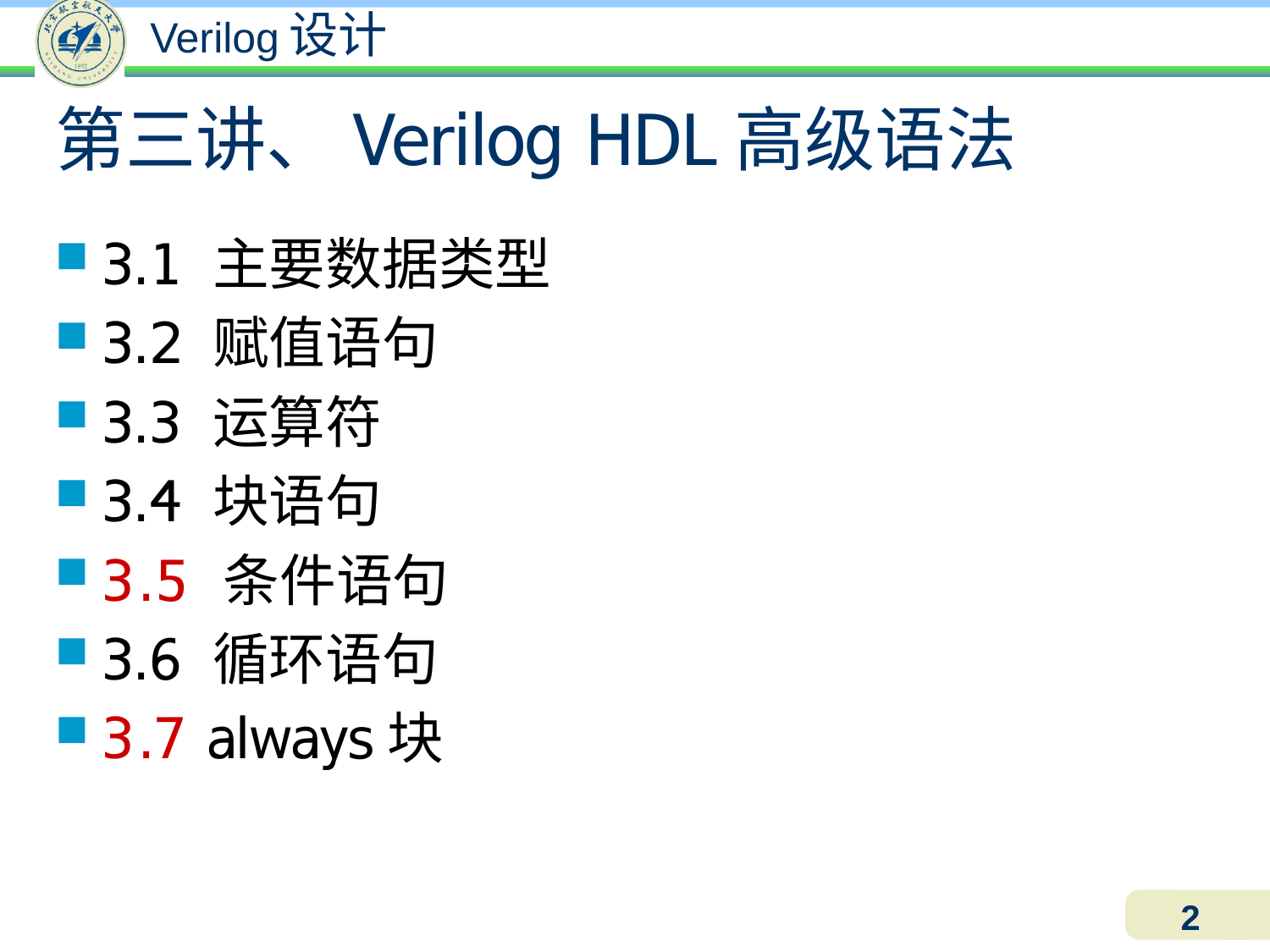

# 第三讲、Verilog HDL高级语法
3.1 主要数据类型
3.2 赋值语句
3.3 运算符
3.4 块语句
3.5 条件语句
3.6 循环语句
3.7 always块
2